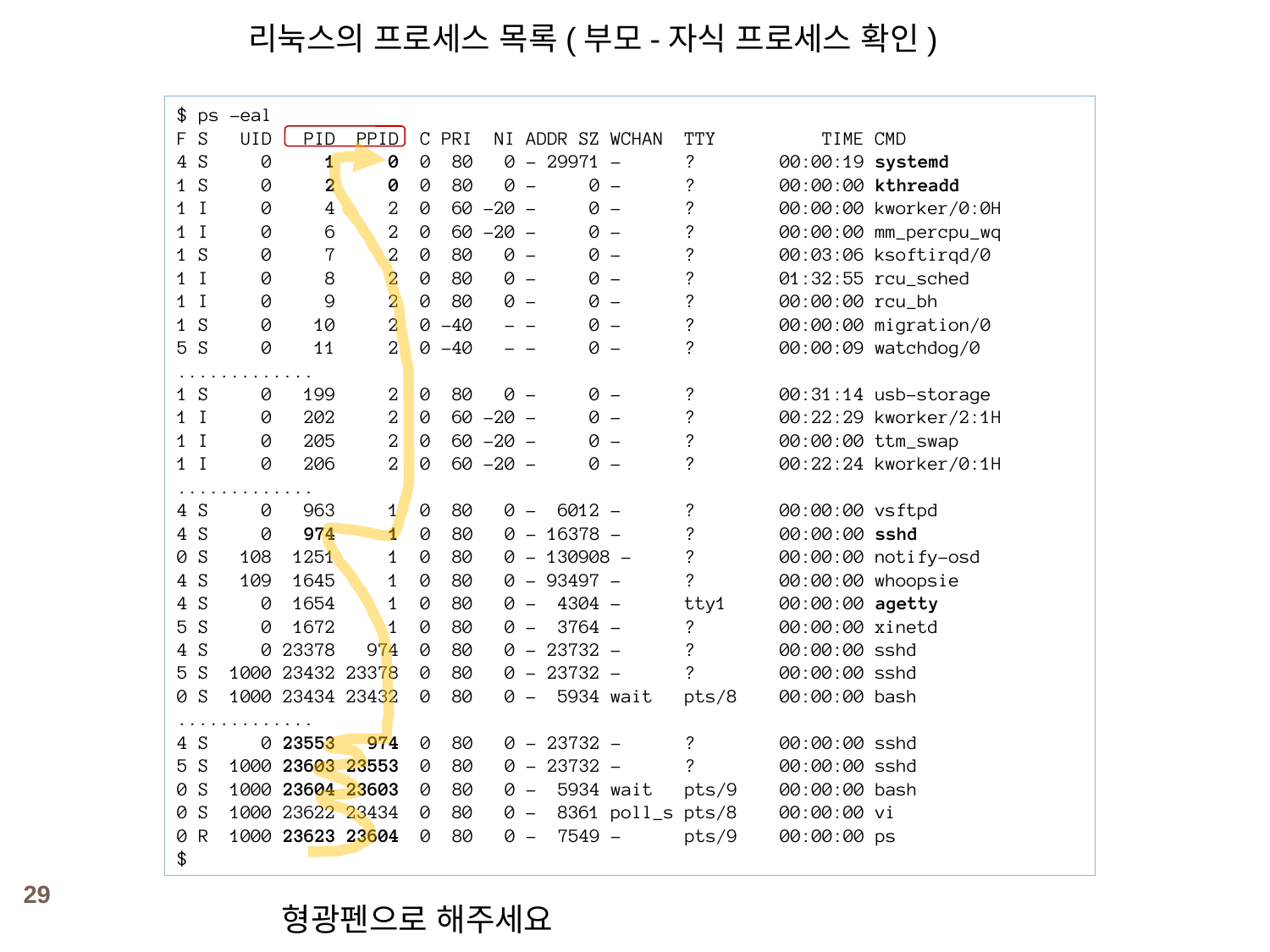

리눅스의 프로세스 목록(부모-자식 프로세스 확인)
$ ps -eal
F S   UID   PID  PPID  C PRI  NI ADDR SZ WCHAN  TTY          TIME CMD
4 S     0     1     0  0  80   0 - 29971 -      ?        00:00:19 systemd
1 S     0     2     0  0  80   0 -     0 -      ?        00:00:00 kthreadd
1 I     0     4     2  0  60 -20 -     0 -      ?        00:00:00 kworker/0:0H
1 I     0     6     2  0  60 -20 -     0 -      ?        00:00:00 mm_percpu_wq
1 S     0     7     2  0  80   0 -     0 -      ?        00:03:06 ksoftirqd/0
1 I     0     8     2  0  80   0 -     0 -      ?        01:32:55 rcu_sched
1 I     0     9     2  0  80   0 -     0 -      ?        00:00:00 rcu_bh
1 S     0    10     2  0 -40   - -     0 -      ?        00:00:00 migration/0
5 S     0    11     2  0 -40   - -     0 -      ?        00:00:09 watchdog/0
.............
1 S     0   199     2  0  80   0 -     0 -      ?        00:31:14 usb-storage
1 I     0   202     2  0  60 -20 -     0 -      ?        00:22:29 kworker/2:1H
1 I     0   205     2  0  60 -20 -     0 -      ?        00:00:00 ttm_swap
1 I     0   206     2  0  60 -20 -     0 -      ?        00:22:24 kworker/0:1H
.............
4 S     0   963     1  0  80   0 -  6012 -      ?        00:00:00 vsftpd
4 S     0   974     1  0  80   0 - 16378 -      ?        00:00:00 sshd
0 S   108  1251     1  0  80   0 - 130908 -     ?        00:00:00 notify-osd
4 S   109  1645     1  0  80   0 - 93497 -      ?        00:00:00 whoopsie
4 S     0  1654     1  0  80   0 -  4304 -      tty1     00:00:00 agetty
5 S     0  1672     1  0  80   0 -  3764 -      ?        00:00:00 xinetd
4 S     0 23378   974  0  80   0 - 23732 -      ?        00:00:00 sshd
5 S  1000 23432 23378  0  80   0 - 23732 -      ?        00:00:00 sshd
0 S  1000 23434 23432  0  80   0 -  5934 wait   pts/8    00:00:00 bash
.............
4 S     0 23553   974  0  80   0 - 23732 -      ?        00:00:00 sshd
5 S  1000 23603 23553  0  80   0 - 23732 -      ?        00:00:00 sshd
0 S  1000 23604 23603  0  80   0 -  5934 wait   pts/9    00:00:00 bash
0 S  1000 23622 23434  0  80   0 -  8361 poll_s pts/8    00:00:00 vi
0 R  1000 23623 23604  0  80   0 -  7549 -      pts/9    00:00:00 ps
$

29
형광펜으로 해주세요